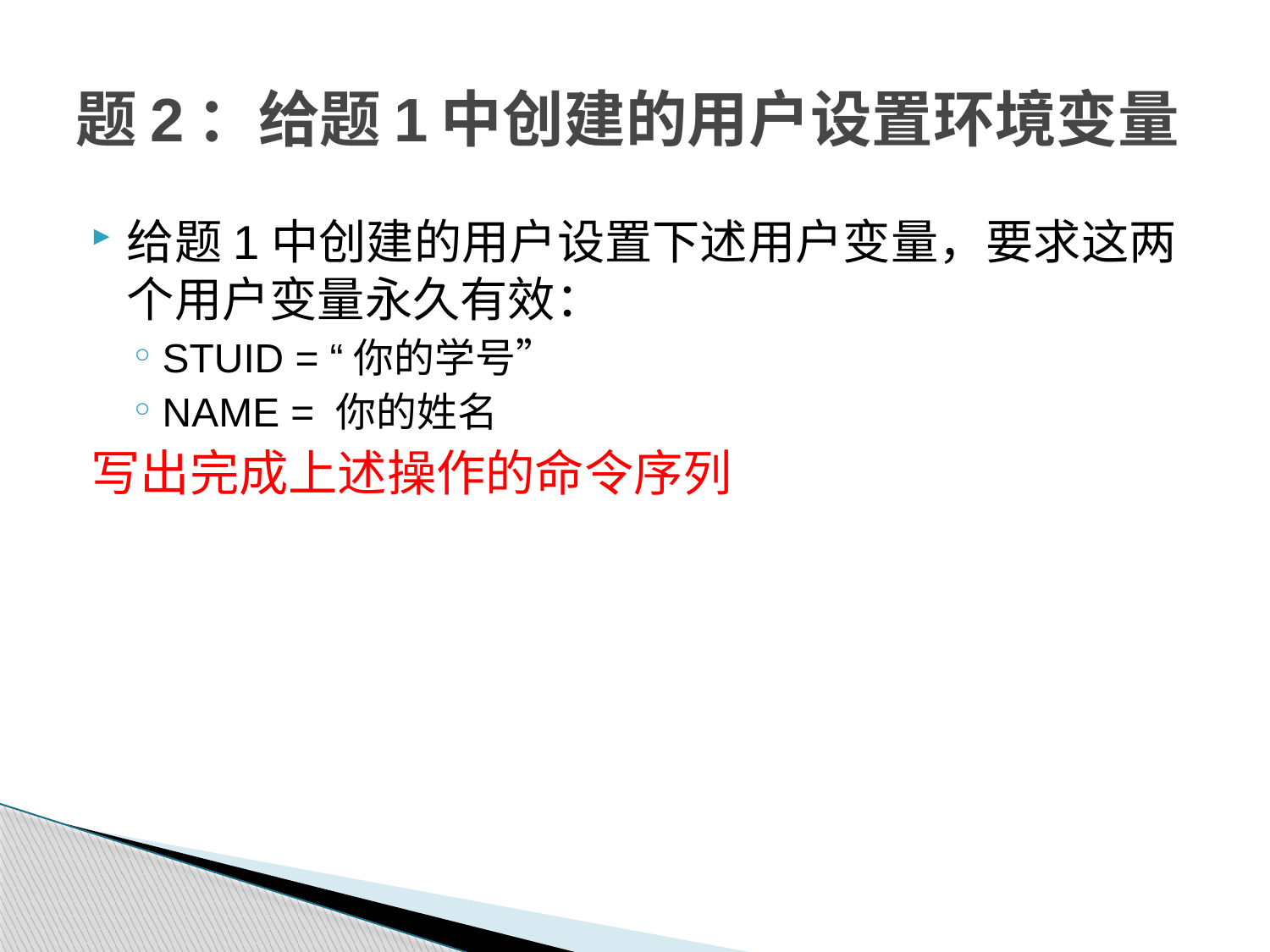

# 题2：给题1中创建的用户设置环境变量
给题1中创建的用户设置下述用户变量，要求这两个用户变量永久有效：
STUID = “你的学号”
NAME = 你的姓名
写出完成上述操作的命令序列